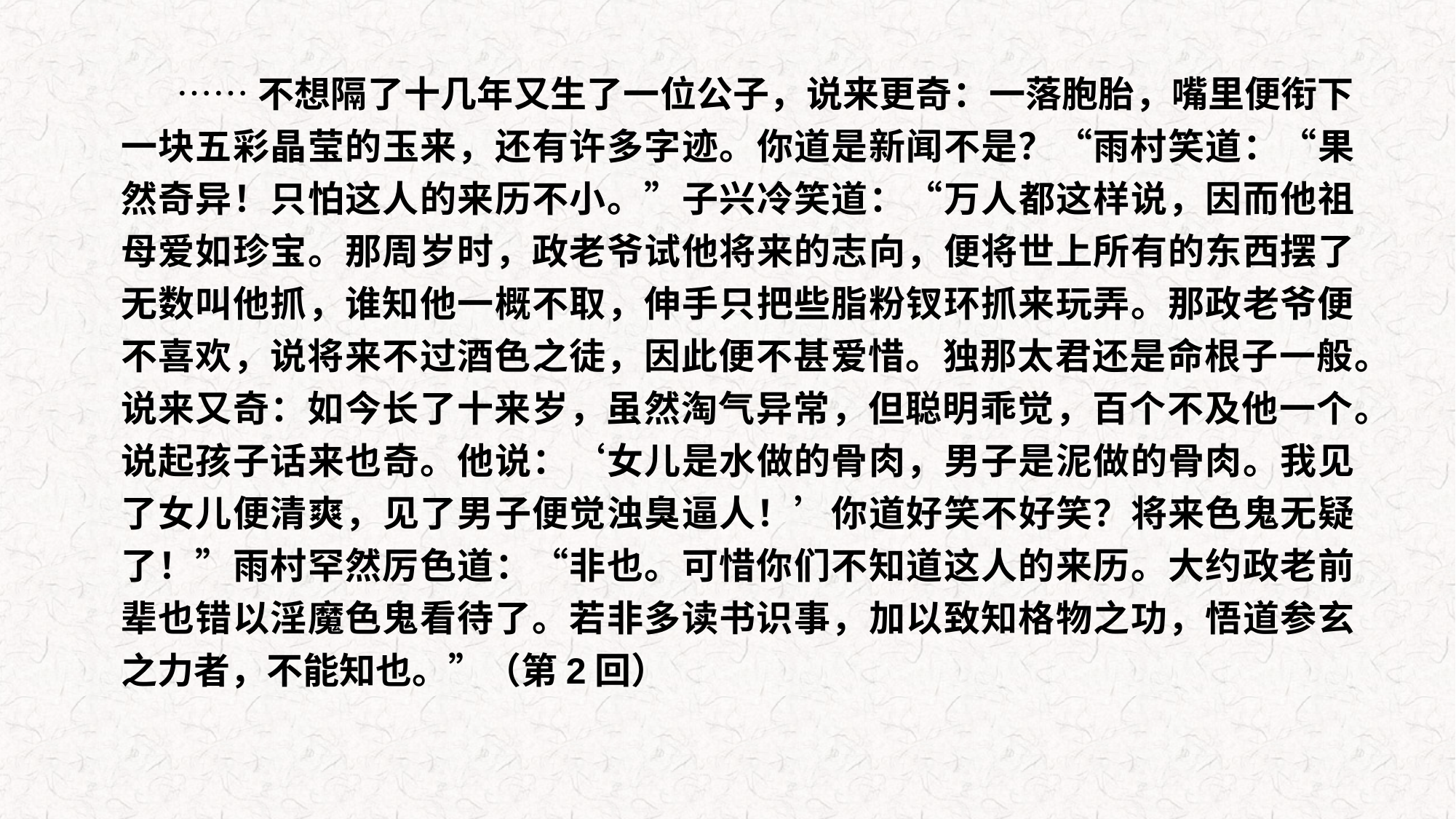

……不想隔了十几年又生了一位公子，说来更奇：一落胞胎，嘴里便衔下一块五彩晶莹的玉来，还有许多字迹。你道是新闻不是？“雨村笑道：“果然奇异！只怕这人的来历不小。”子兴冷笑道：“万人都这样说，因而他祖母爱如珍宝。那周岁时，政老爷试他将来的志向，便将世上所有的东西摆了无数叫他抓，谁知他一概不取，伸手只把些脂粉钗环抓来玩弄。那政老爷便不喜欢，说将来不过酒色之徒，因此便不甚爱惜。独那太君还是命根子一般。说来又奇：如今长了十来岁，虽然淘气异常，但聪明乖觉，百个不及他一个。说起孩子话来也奇。他说：‘女儿是水做的骨肉，男子是泥做的骨肉。我见了女儿便清爽，见了男子便觉浊臭逼人！’你道好笑不好笑？将来色鬼无疑了！”雨村罕然厉色道：“非也。可惜你们不知道这人的来历。大约政老前辈也错以淫魔色鬼看待了。若非多读书识事，加以致知格物之功，悟道参玄之力者，不能知也。”（第2回）